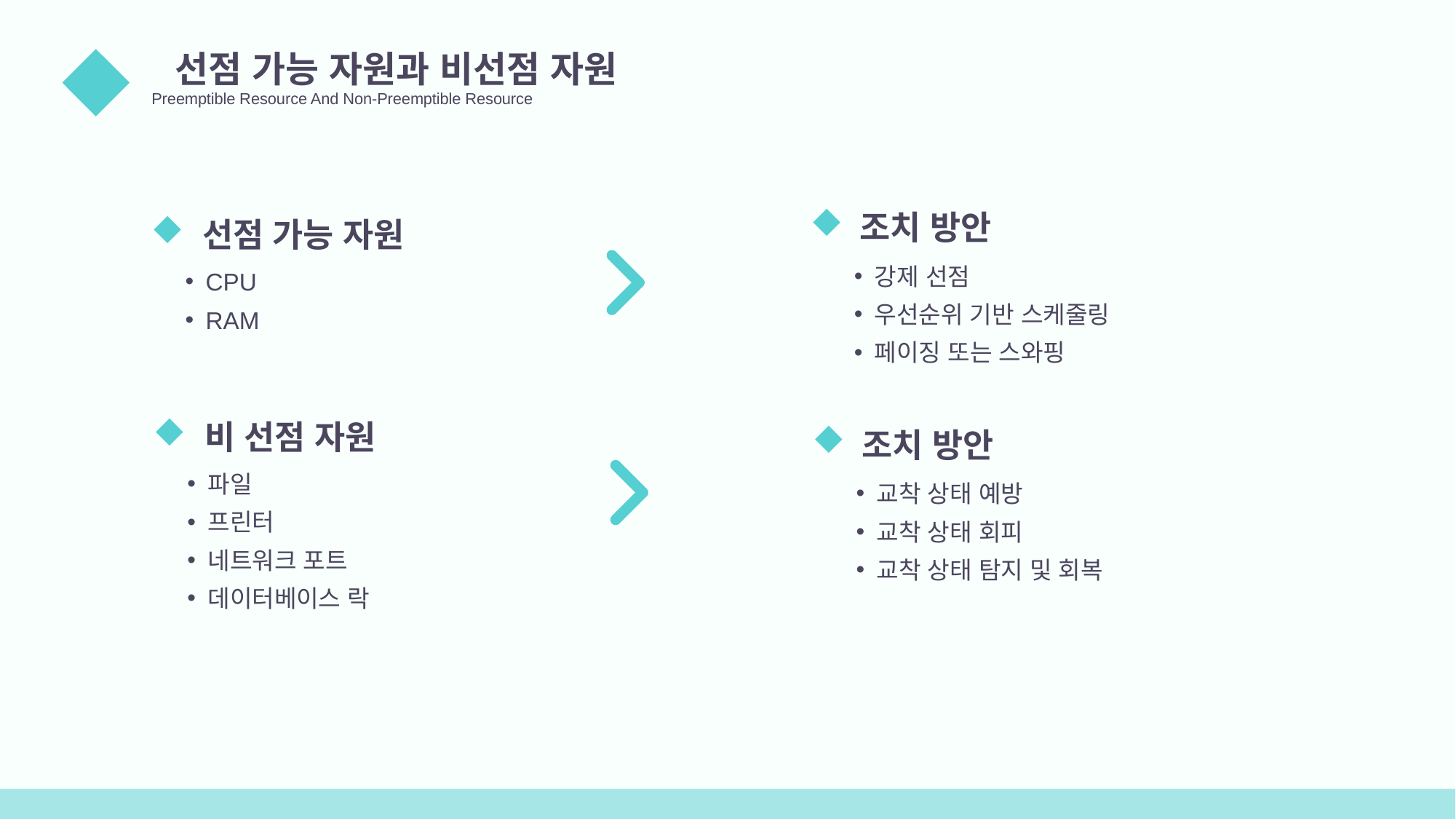

선점 가능 자원과 비선점 자원
Preemptible Resource And Non-Preemptible Resource

02
 조치 방안
 선점 가능 자원

강제 선점
우선순위 기반 스케줄링
페이징 또는 스와핑
CPU
RAM
 비 선점 자원
 조치 방안

파일
프린터
네트워크 포트
데이터베이스 락
교착 상태 예방
교착 상태 회피
교착 상태 탐지 및 회복